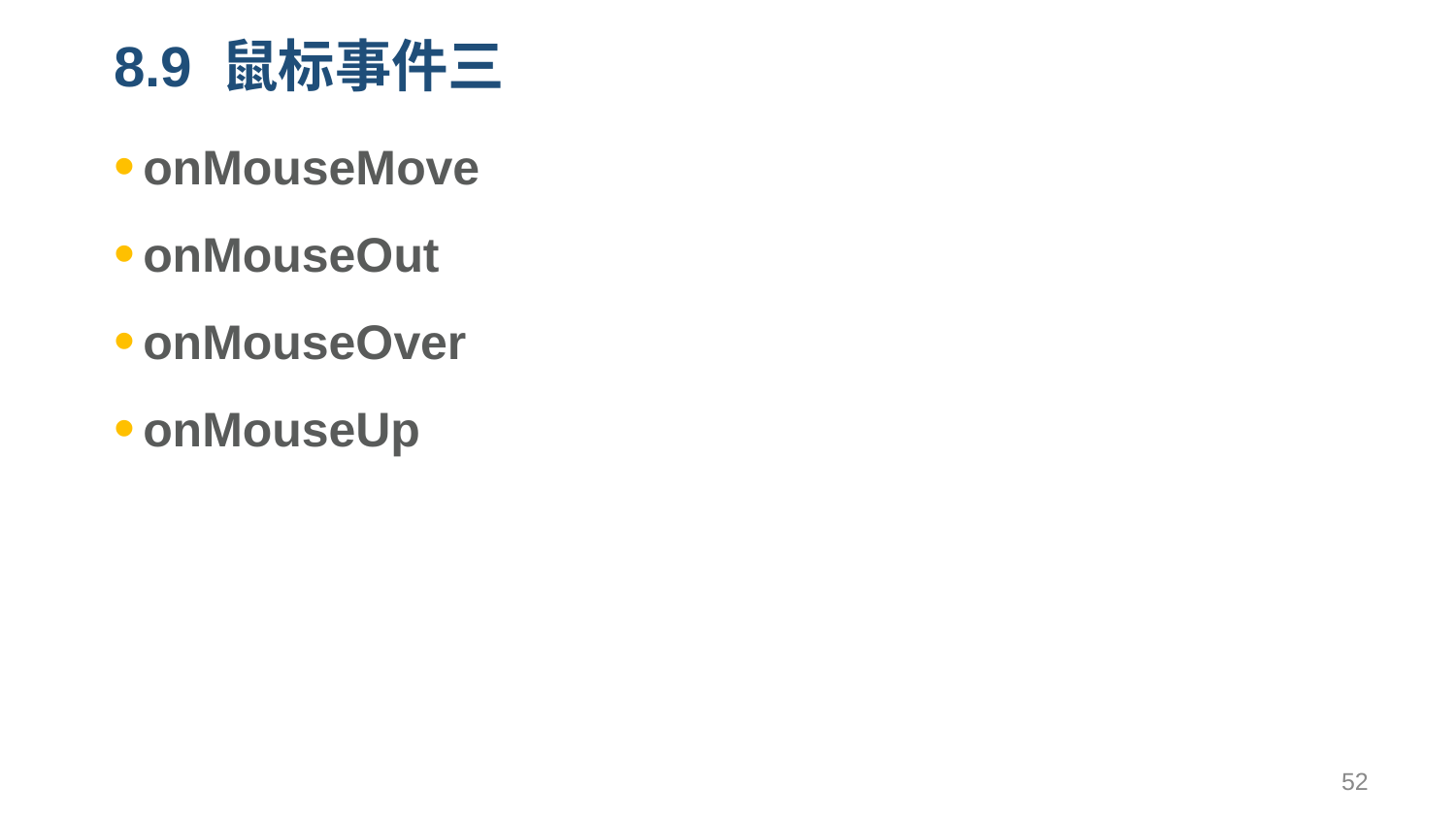

# 8.9 鼠标事件三
onMouseMove
onMouseOut
onMouseOver
onMouseUp
52